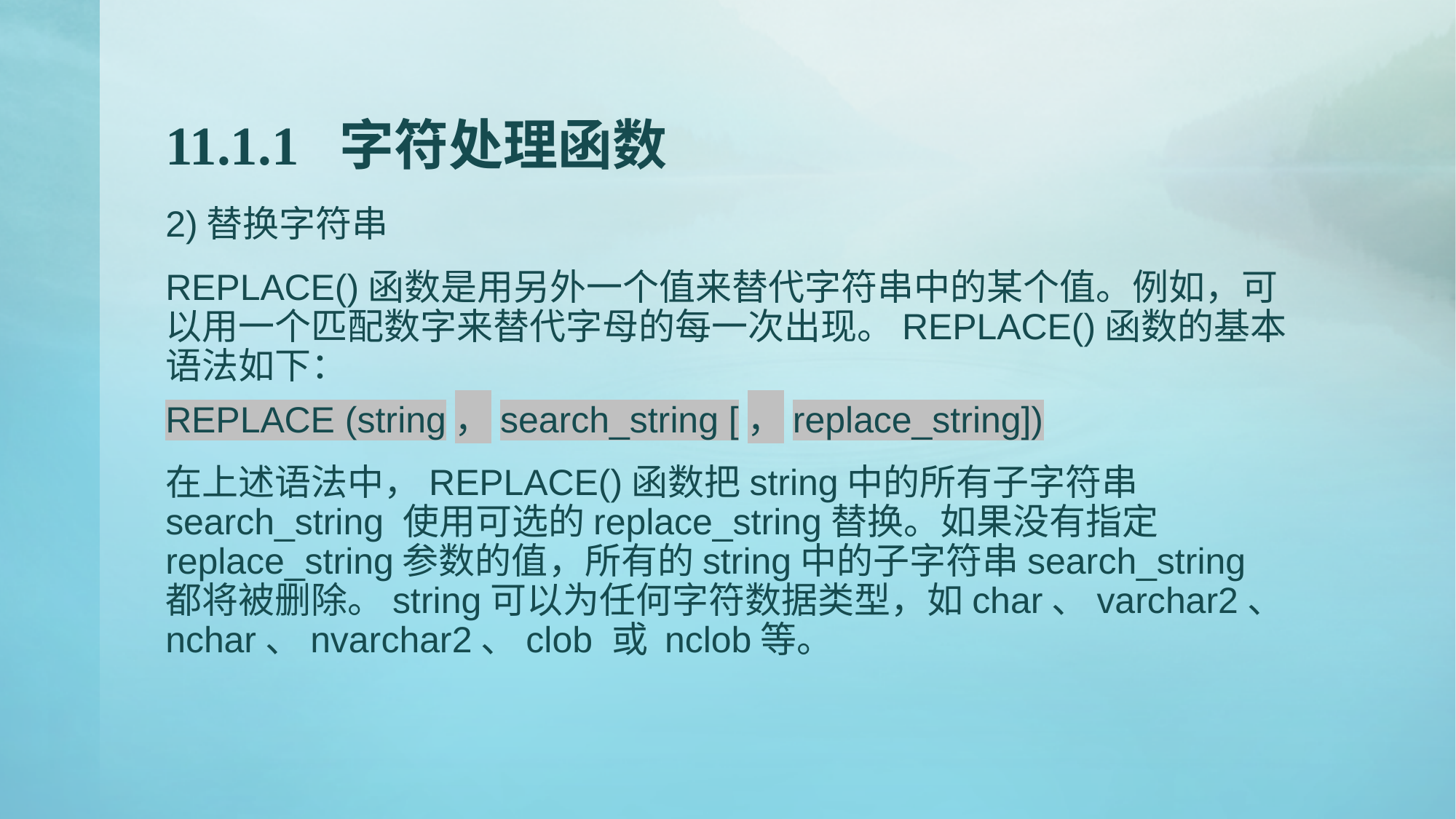

# 11.1.1  字符处理函数
2)替换字符串
REPLACE()函数是用另外一个值来替代字符串中的某个值。例如，可以用一个匹配数字来替代字母的每一次出现。REPLACE()函数的基本语法如下：
REPLACE (string，search_string [，replace_string])
在上述语法中，REPLACE()函数把string中的所有子字符串search_string 使用可选的replace_string替换。如果没有指定replace_string参数的值，所有的string中的子字符串search_string都将被删除。string可以为任何字符数据类型，如char、varchar2、nchar、nvarchar2、clob 或 nclob等。